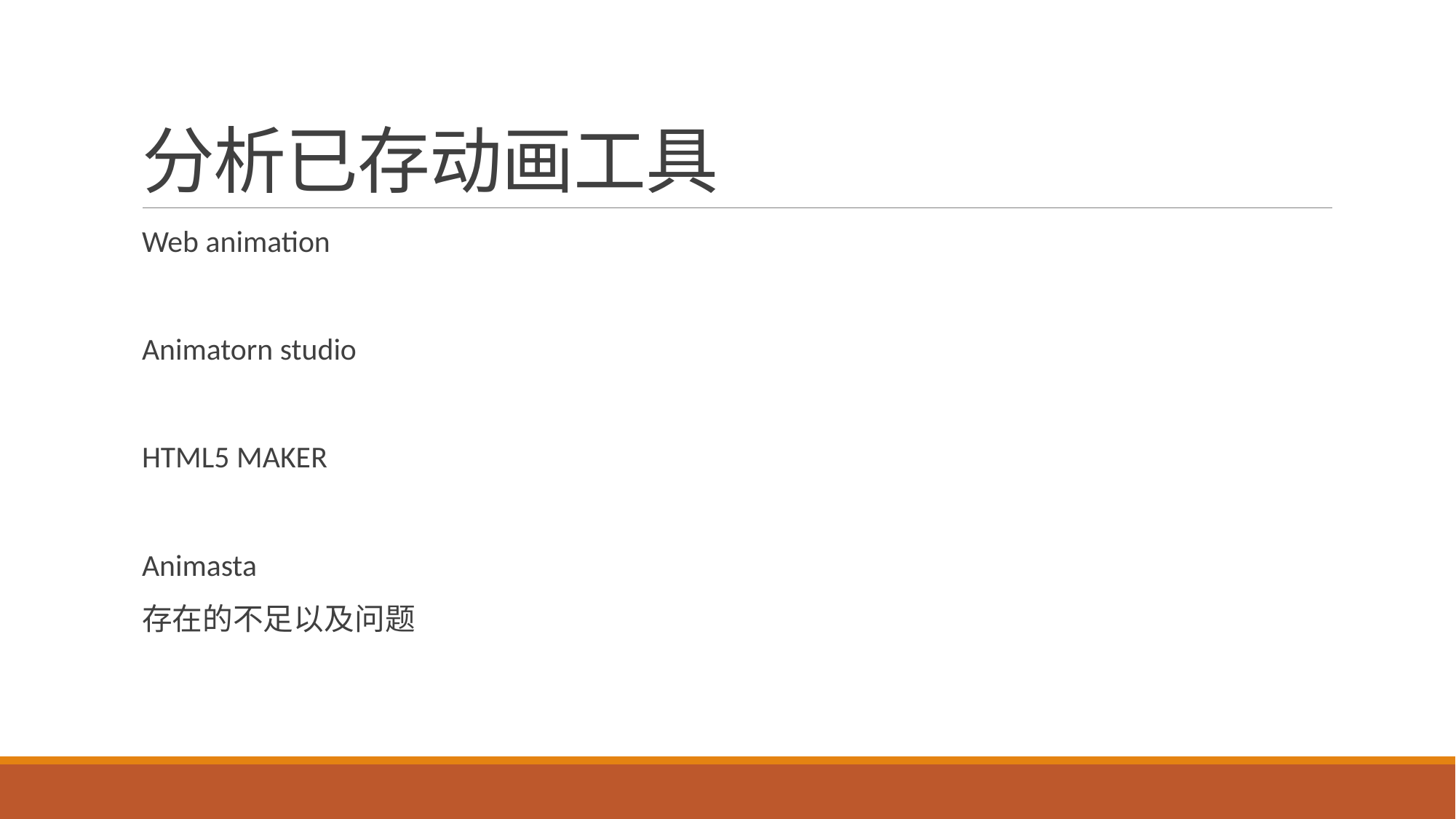

# 分析已存动画工具
Web animation

Animatorn studio

HTML5 MAKER

Animasta
存在的不足以及问题